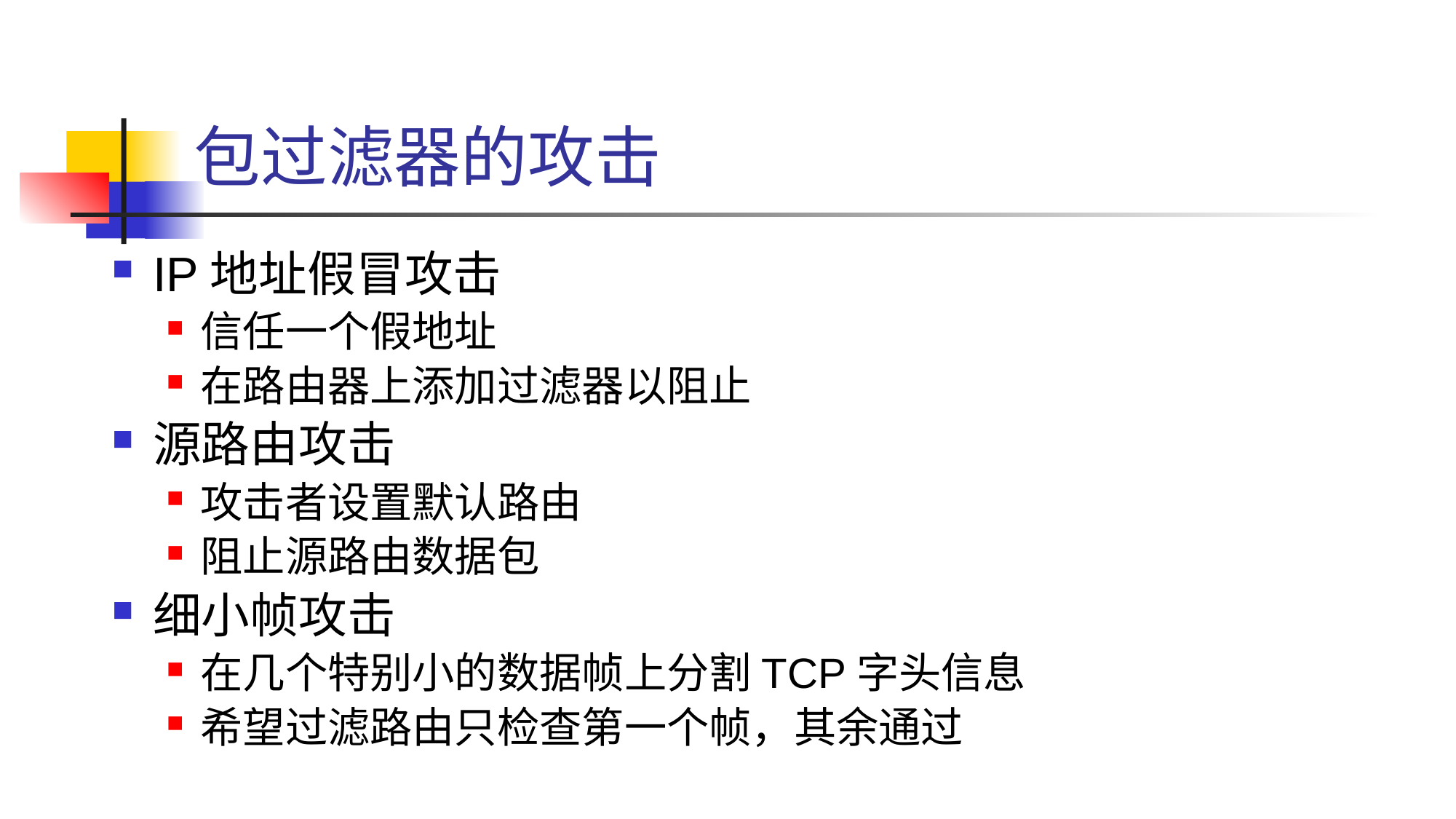

# 包过滤器的攻击
IP地址假冒攻击
信任一个假地址
在路由器上添加过滤器以阻止
源路由攻击
攻击者设置默认路由
阻止源路由数据包
细小帧攻击
在几个特别小的数据帧上分割TCP字头信息
希望过滤路由只检查第一个帧，其余通过